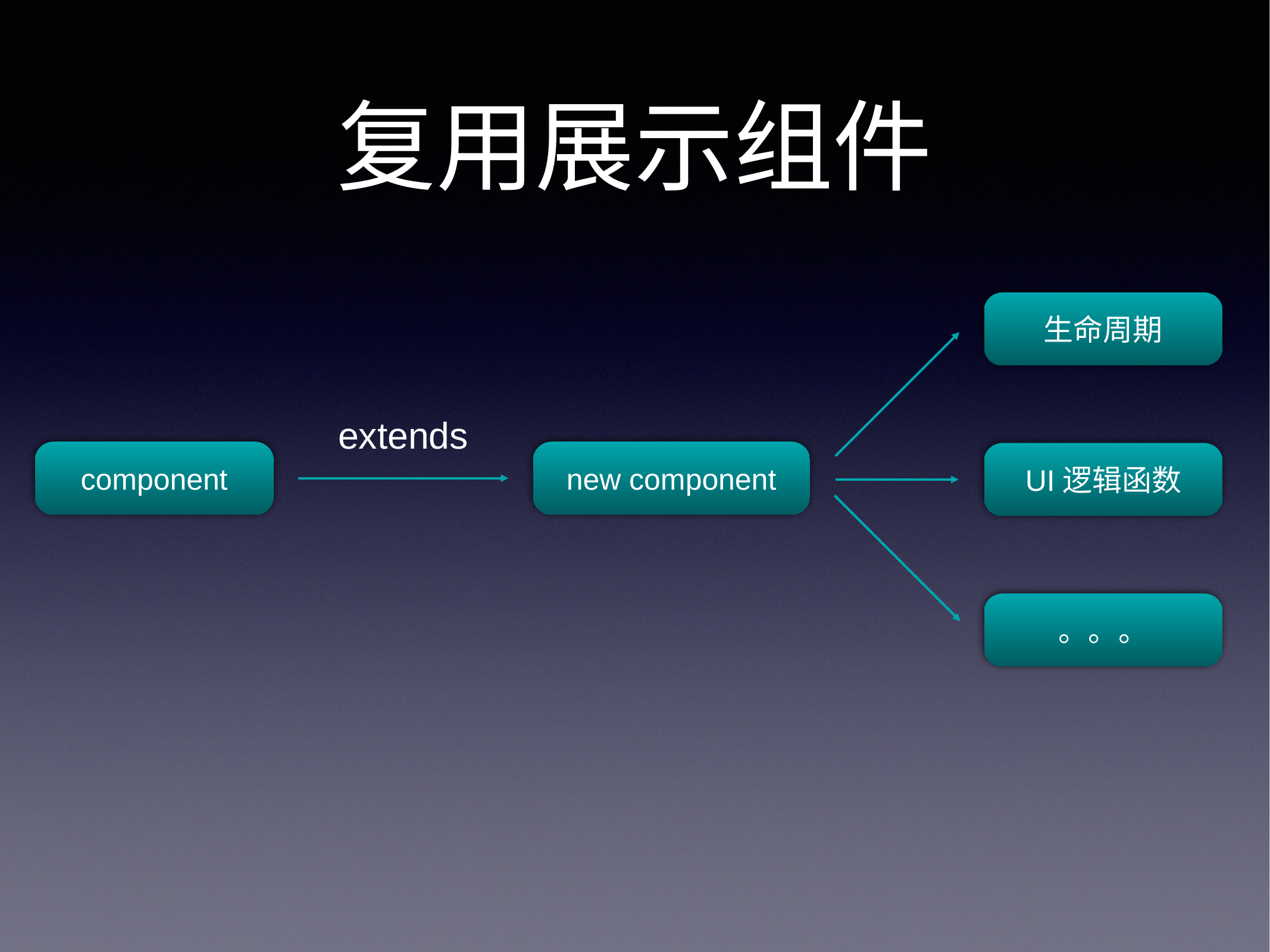

复用展示组件
生命周期

extends
component
new component
UI逻辑函数

。。。
49